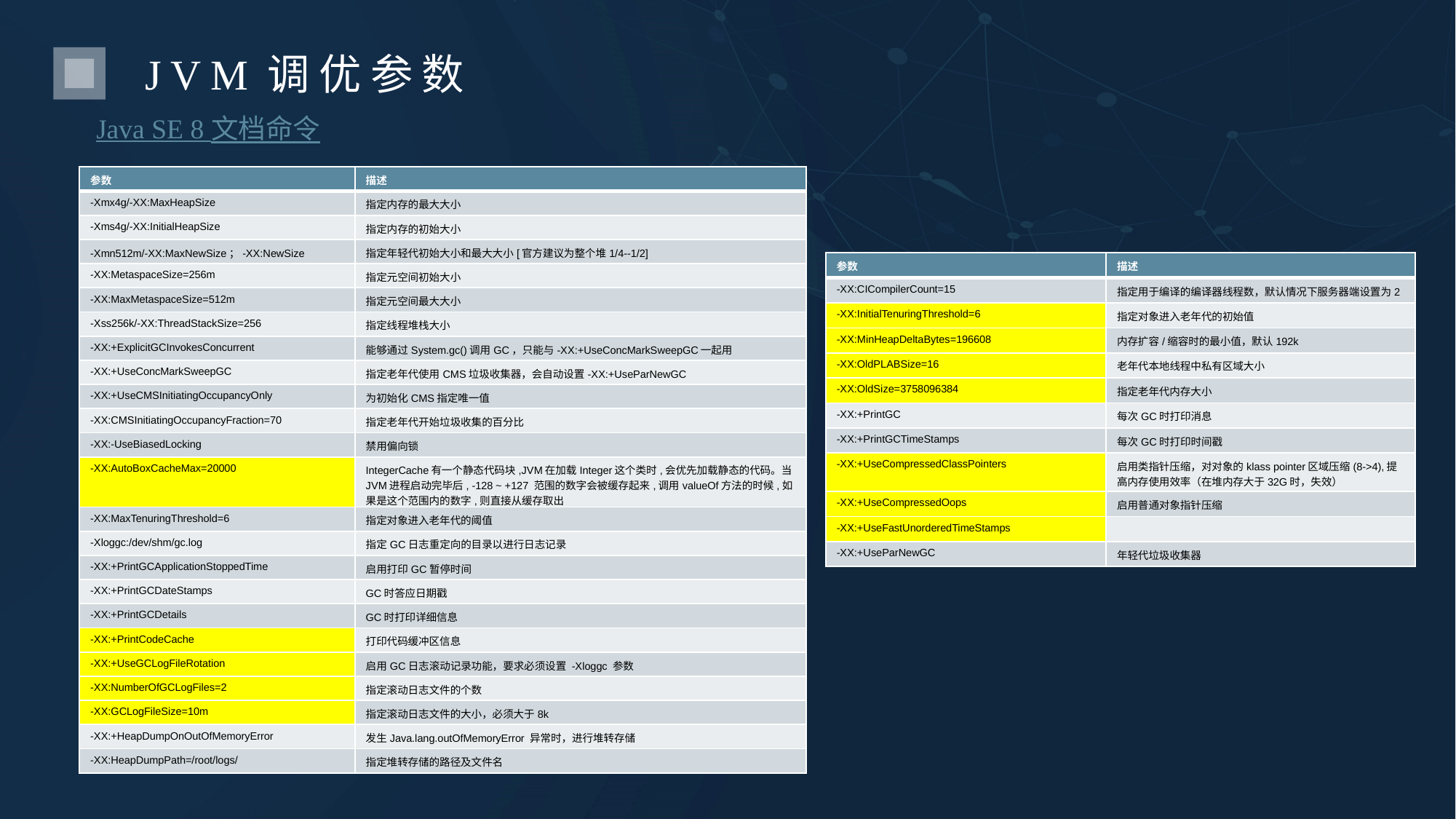

JVM调优参数

Java SE 8 文档命令
| 参数 | 描述 |
| --- | --- |
| -Xmx4g/-XX:MaxHeapSize | 指定内存的最大大小 |
| -Xms4g/-XX:InitialHeapSize | 指定内存的初始大小 |
| -Xmn512m/-XX:MaxNewSize；-XX:NewSize | 指定年轻代初始大小和最大大小[官方建议为整个堆1/4--1/2] |
| -XX:MetaspaceSize=256m | 指定元空间初始大小 |
| -XX:MaxMetaspaceSize=512m | 指定元空间最大大小 |
| -Xss256k/-XX:ThreadStackSize=256 | 指定线程堆栈大小 |
| -XX:+ExplicitGCInvokesConcurrent | 能够通过System.gc()调用GC，只能与-XX:+UseConcMarkSweepGC一起用 |
| -XX:+UseConcMarkSweepGC | 指定老年代使用CMS垃圾收集器，会自动设置-XX:+UseParNewGC |
| -XX:+UseCMSInitiatingOccupancyOnly | 为初始化CMS指定唯一值 |
| -XX:CMSInitiatingOccupancyFraction=70 | 指定老年代开始垃圾收集的百分比 |
| -XX:-UseBiasedLocking | 禁用偏向锁 |
| -XX:AutoBoxCacheMax=20000 | IntegerCache有一个静态代码块,JVM在加载Integer这个类时,会优先加载静态的代码。当JVM进程启动完毕后, -128 ~ +127 范围的数字会被缓存起来,调用valueOf方法的时候,如果是这个范围内的数字,则直接从缓存取出 |
| -XX:MaxTenuringThreshold=6 | 指定对象进入老年代的阈值 |
| -Xloggc:/dev/shm/gc.log | 指定GC日志重定向的目录以进行日志记录 |
| -XX:+PrintGCApplicationStoppedTime | 启用打印GC暂停时间 |
| -XX:+PrintGCDateStamps | GC时答应日期戳 |
| -XX:+PrintGCDetails | GC时打印详细信息 |
| -XX:+PrintCodeCache | 打印代码缓冲区信息 |
| -XX:+UseGCLogFileRotation | 启用GC日志滚动记录功能，要求必须设置 -Xloggc 参数 |
| -XX:NumberOfGCLogFiles=2 | 指定滚动日志文件的个数 |
| -XX:GCLogFileSize=10m | 指定滚动日志文件的大小，必须大于8k |
| -XX:+HeapDumpOnOutOfMemoryError | 发生Java.lang.outOfMemoryError 异常时，进行堆转存储 |
| -XX:HeapDumpPath=/root/logs/ | 指定堆转存储的路径及文件名 |
| 参数 | 描述 |
| --- | --- |
| -XX:CICompilerCount=15 | 指定用于编译的编译器线程数，默认情况下服务器端设置为2 |
| -XX:InitialTenuringThreshold=6 | 指定对象进入老年代的初始值 |
| -XX:MinHeapDeltaBytes=196608 | 内存扩容/缩容时的最小值，默认192k |
| -XX:OldPLABSize=16 | 老年代本地线程中私有区域大小 |
| -XX:OldSize=3758096384 | 指定老年代内存大小 |
| -XX:+PrintGC | 每次GC时打印消息 |
| -XX:+PrintGCTimeStamps | 每次GC时打印时间戳 |
| -XX:+UseCompressedClassPointers | 启用类指针压缩，对对象的klass pointer区域压缩(8->4),提高内存使用效率（在堆内存大于32G时，失效） |
| -XX:+UseCompressedOops | 启用普通对象指针压缩 |
| -XX:+UseFastUnorderedTimeStamps |  |
| -XX:+UseParNewGC | 年轻代垃圾收集器 |